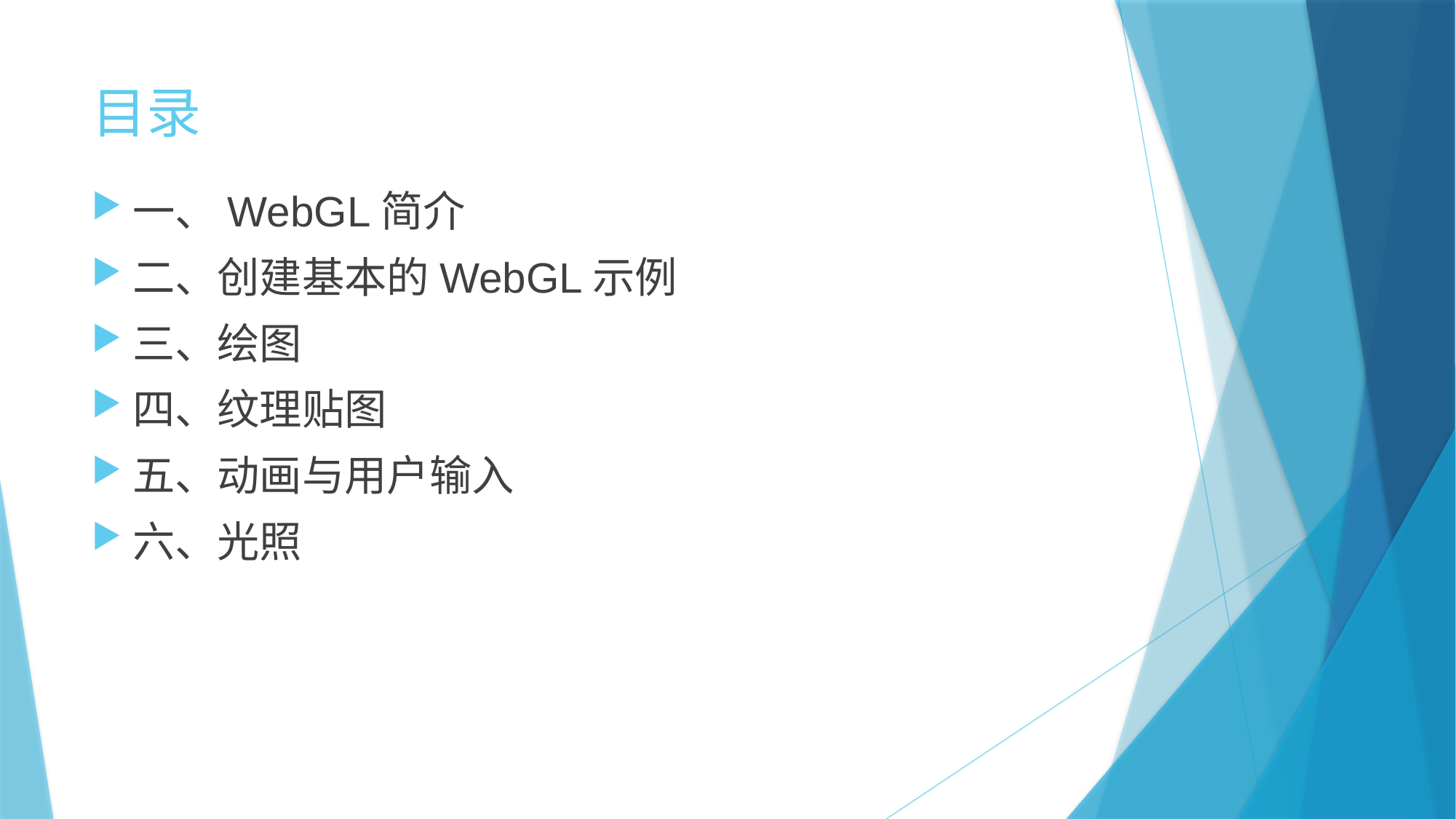

# 目录
一、WebGL简介
二、创建基本的WebGL示例
三、绘图
四、纹理贴图
五、动画与用户输入
六、光照